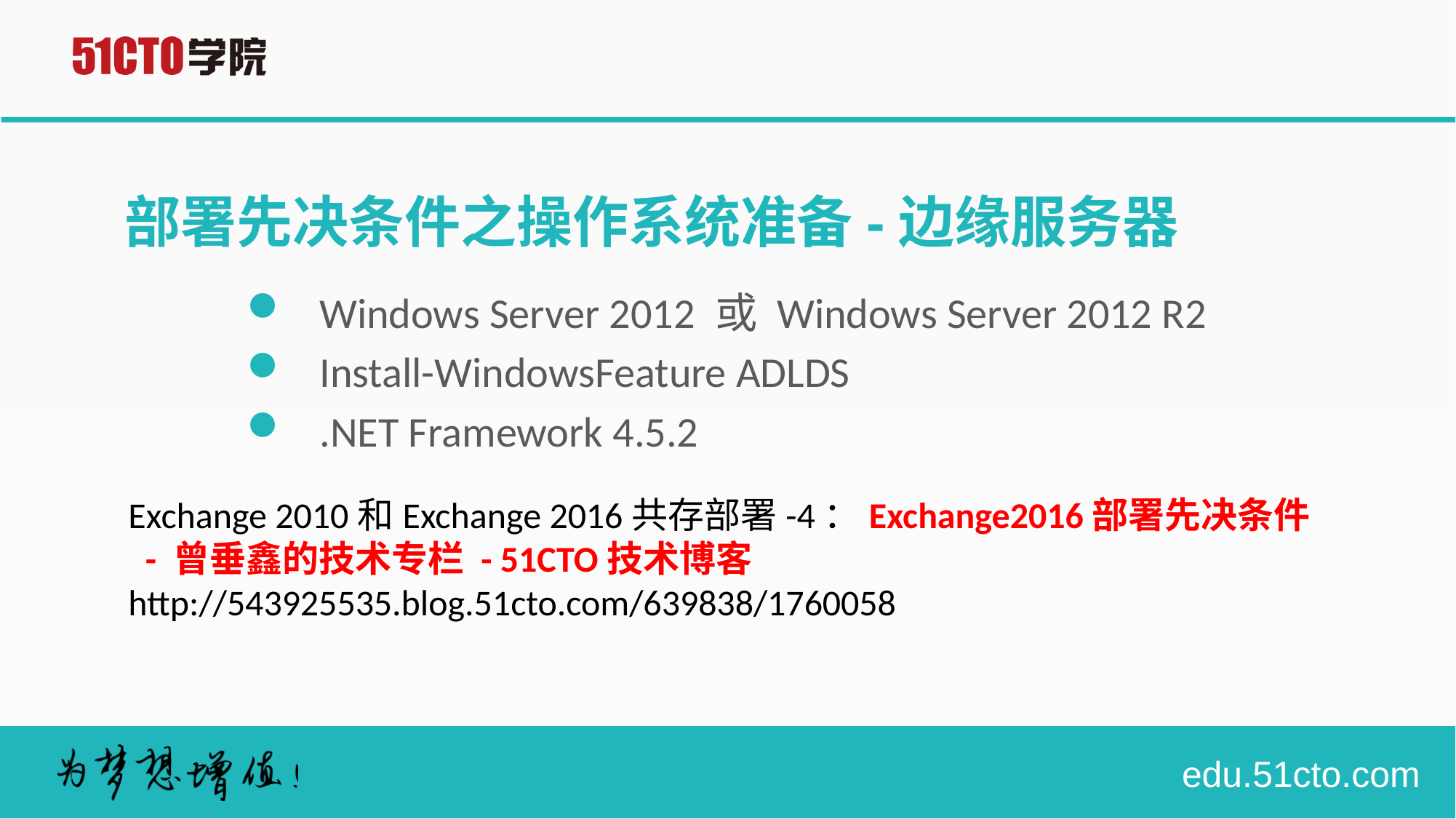

# 部署先决条件之操作系统准备-边缘服务器
Windows Server 2012 或 Windows Server 2012 R2
Install-WindowsFeature ADLDS
.NET Framework 4.5.2
Exchange 2010和Exchange 2016共存部署-4：Exchange2016部署先决条件 - 曾垂鑫的技术专栏 - 51CTO技术博客  http://543925535.blog.51cto.com/639838/1760058